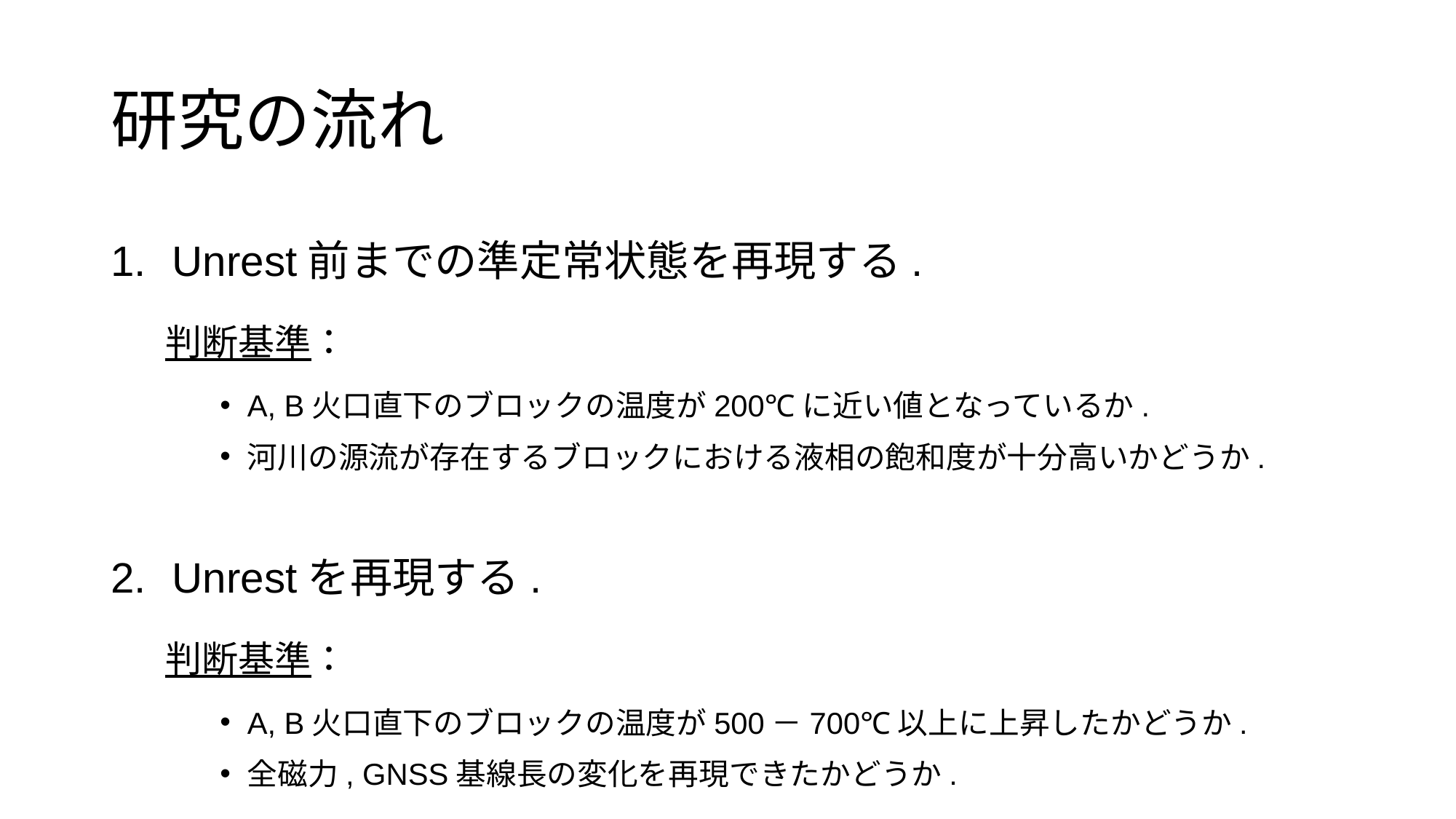

# 研究の流れ
Unrest前までの準定常状態を再現する.
判断基準：
A, B火口直下のブロックの温度が200℃に近い値となっているか.
河川の源流が存在するブロックにおける液相の飽和度が十分高いかどうか.

Unrestを再現する.
判断基準：
A, B火口直下のブロックの温度が500－700℃以上に上昇したかどうか.
全磁力, GNSS基線長の変化を再現できたかどうか.